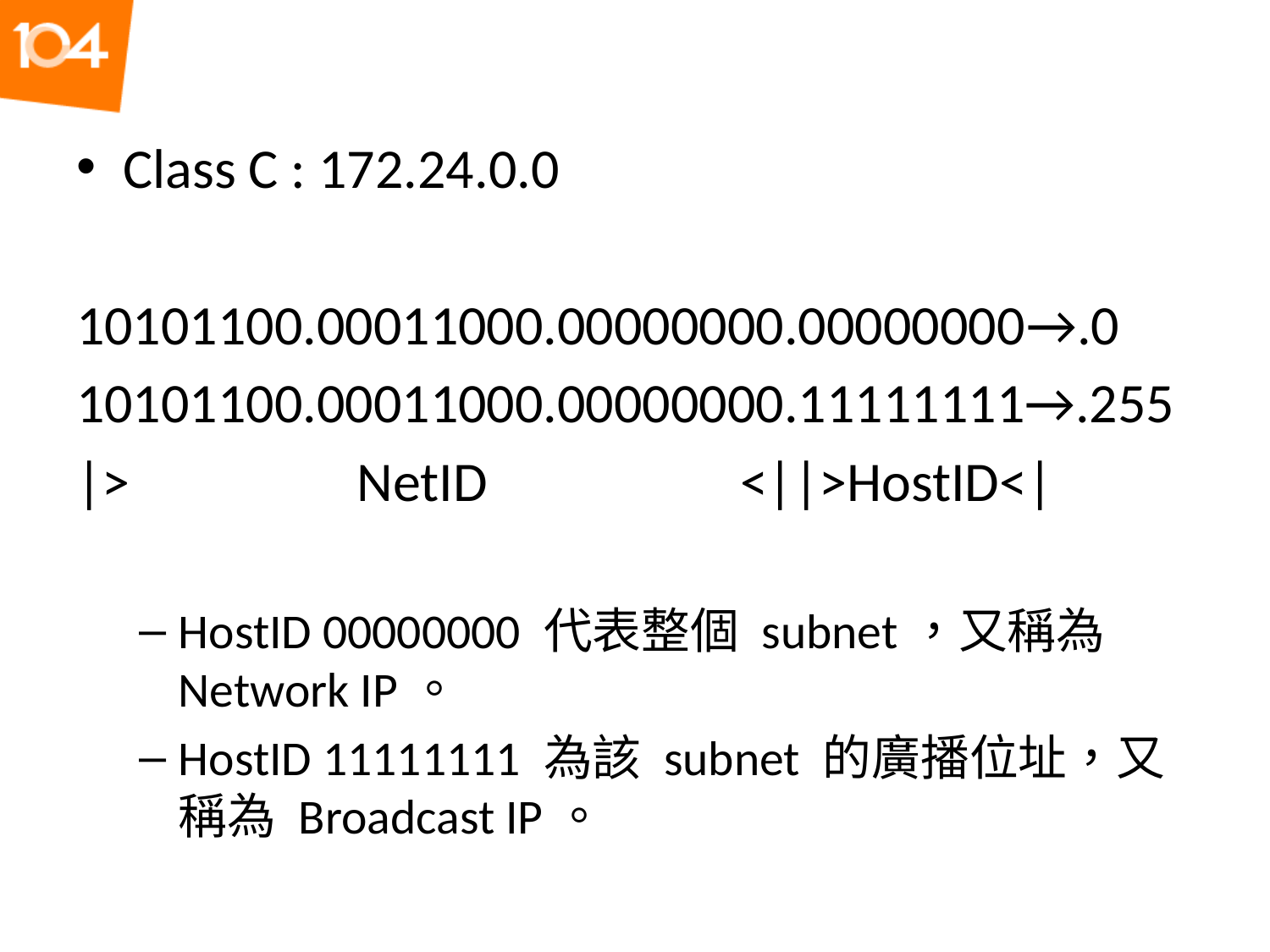

Class C : 172.24.0.0

10101100.00011000.00000000.00000000→.0
10101100.00011000.00000000.11111111→.255
|>                  NetID                    <||>HostID<|

HostID 00000000 代表整個 subnet，又稱為 Network IP。
HostID 11111111 為該 subnet 的廣播位址，又稱為 Broadcast IP。